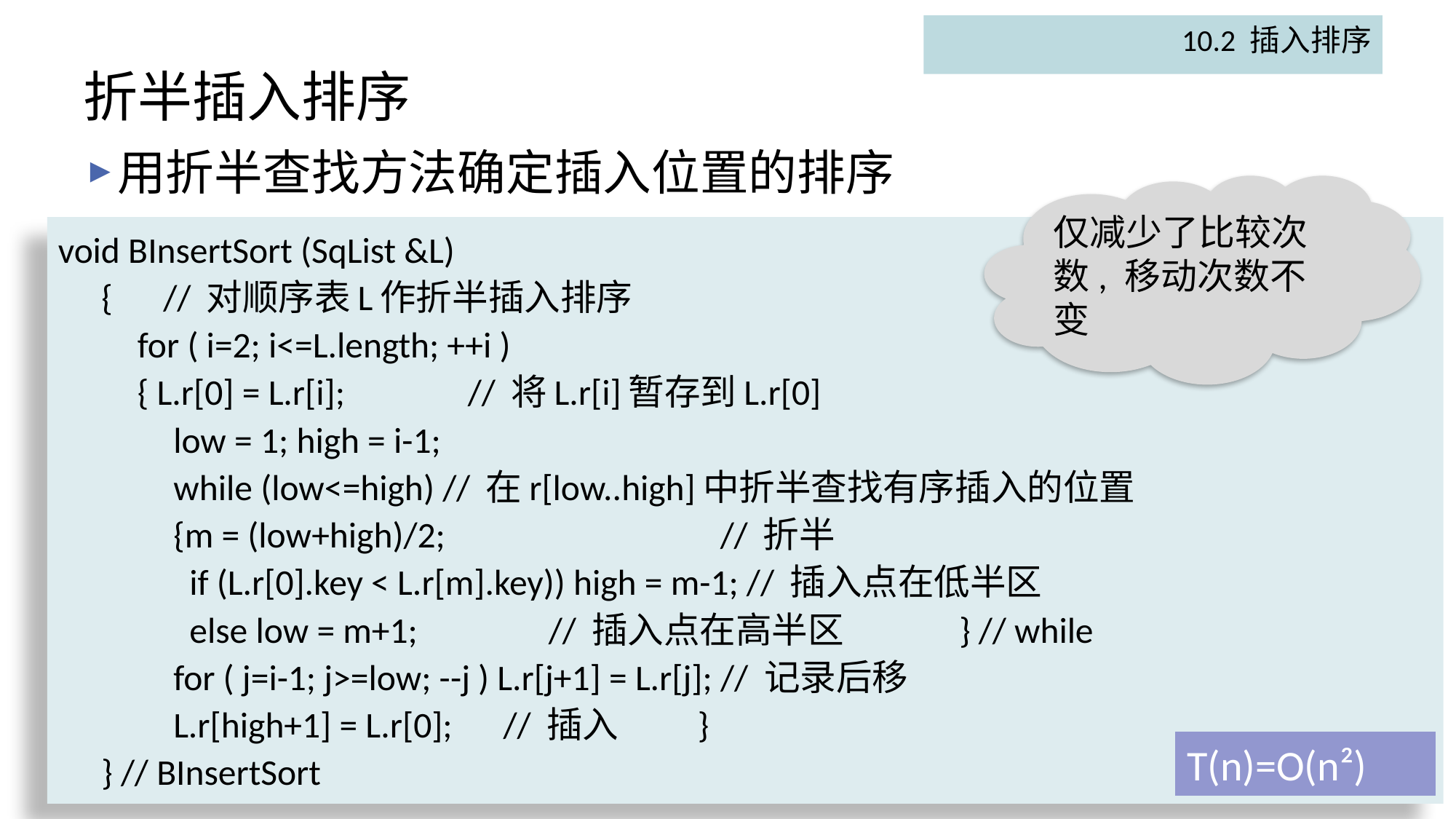

10.2 插入排序
# 折半插入排序
用折半查找方法确定插入位置的排序
仅减少了比较次数, 移动次数不变
void BInsertSort (SqList &L)
　{　// 对顺序表L作折半插入排序
　　for ( i=2; i<=L.length; ++i )
　　{ L.r[0] = L.r[i];　　　// 将L.r[i]暂存到L.r[0]
　　　low = 1; high = i-1;
　　　while (low<=high) // 在r[low..high]中折半查找有序插入的位置
　　　{m = (low+high)/2; 　　　　　　　// 折半
　　　  if (L.r[0].key < L.r[m].key)) high = m-1; // 插入点在低半区
　　　  else low = m+1; 　　　// 插入点在高半区　　　} // while
　　　for ( j=i-1; j>=low; --j ) L.r[j+1] = L.r[j]; // 记录后移
　　　L.r[high+1] = L.r[0];　// 插入　　}
　} // BInsertSort
T(n)=O(n²)